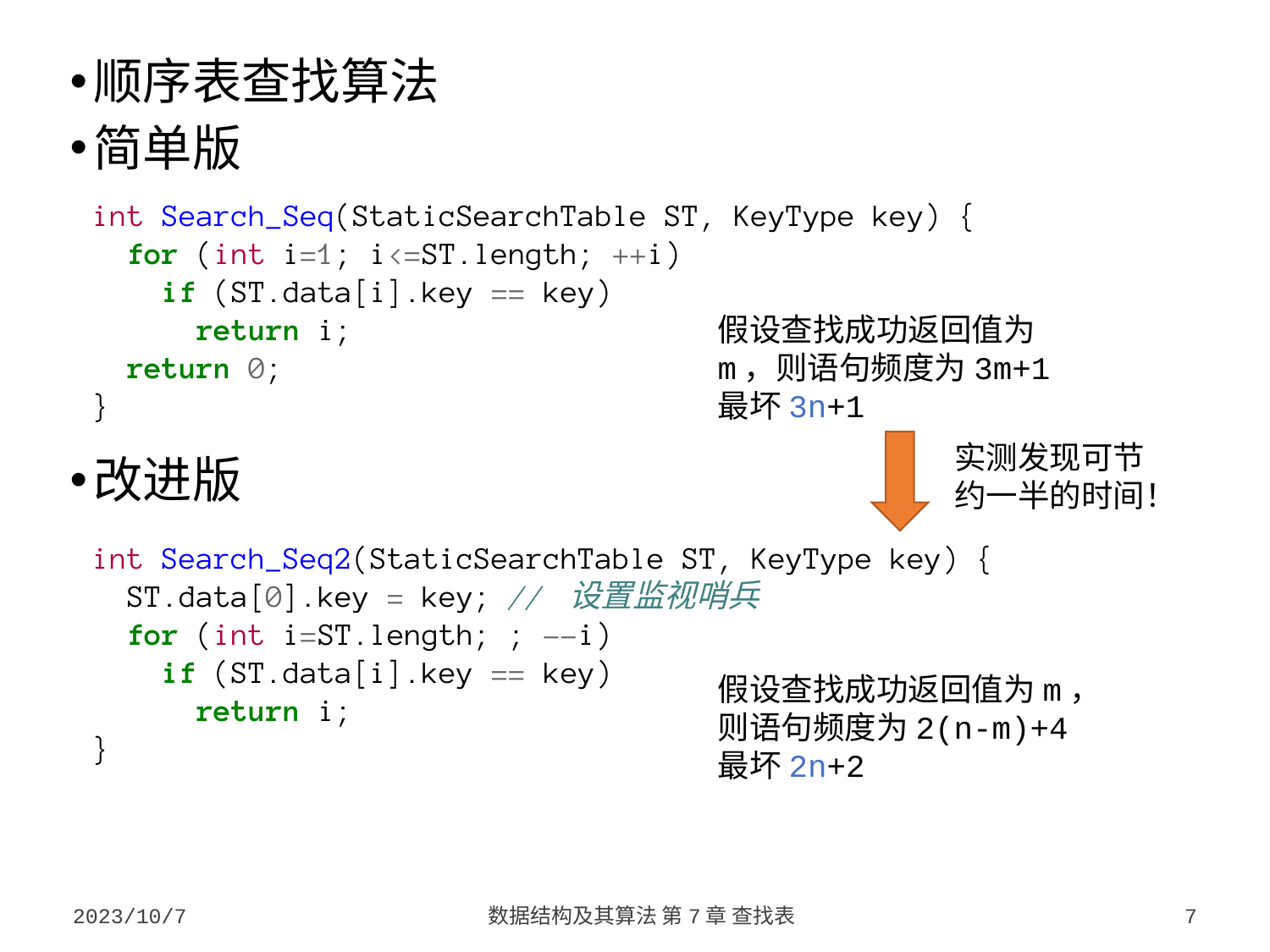

顺序表查找算法
简单版

改进版
int Search_Seq(StaticSearchTable ST, KeyType key) {
  for (int i=1; i<=ST.length; ++i)
    if (ST.data[i].key == key)
      return i;
  return 0;
}
假设查找成功返回值为m，则语句频度为3m+1
最坏3n+1

实测发现可节约一半的时间！
int Search_Seq2(StaticSearchTable ST, KeyType key) {
  ST.data[0].key = key; // 设置监视哨兵
  for (int i=ST.length; ; --i)
    if (ST.data[i].key == key)
      return i;
}
假设查找成功返回值为m，则语句频度为2(n-m)+4
最坏2n+2
2023/10/7
数据结构及其算法 第7章 查找表
7